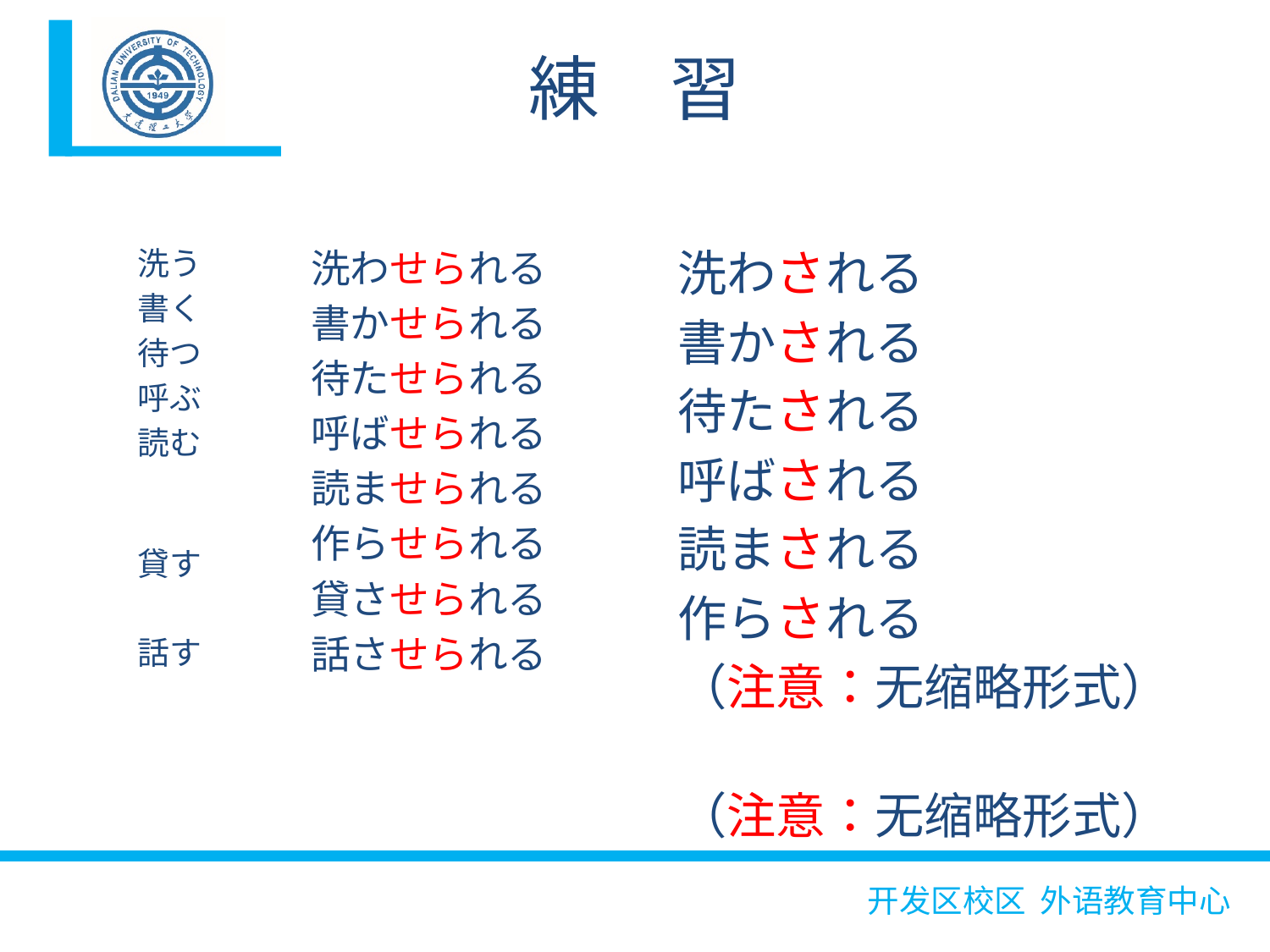

練　習
洗わされる
書かされる
待たされる
呼ばされる
読まされる
作らされる
（注意：无缩略形式）
（注意：无缩略形式）
洗う
書く
待つ
呼ぶ
読む
貸す
話す
洗わせられる
書かせられる
待たせられる
呼ばせられる
読ませられる
作らせられる
貸させられる
話させられる